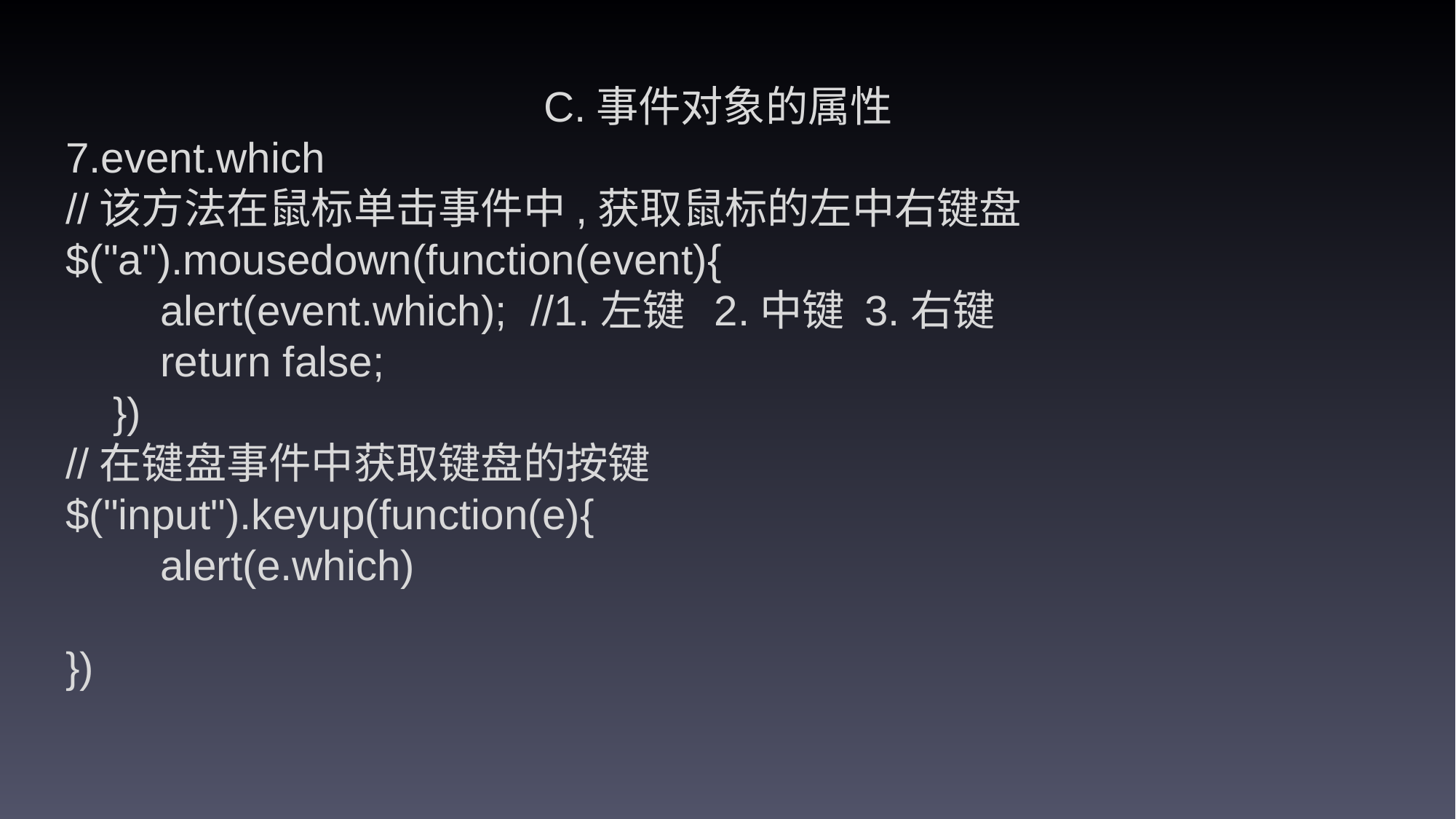

C.事件对象的属性
7.event.which
//该方法在鼠标单击事件中,获取鼠标的左中右键盘
$("a").mousedown(function(event){
        alert(event.which);  //1.左键  2.中键 3.右键
        return false;
    })
//在键盘事件中获取键盘的按键
$("input").keyup(function(e){
        alert(e.which)

})